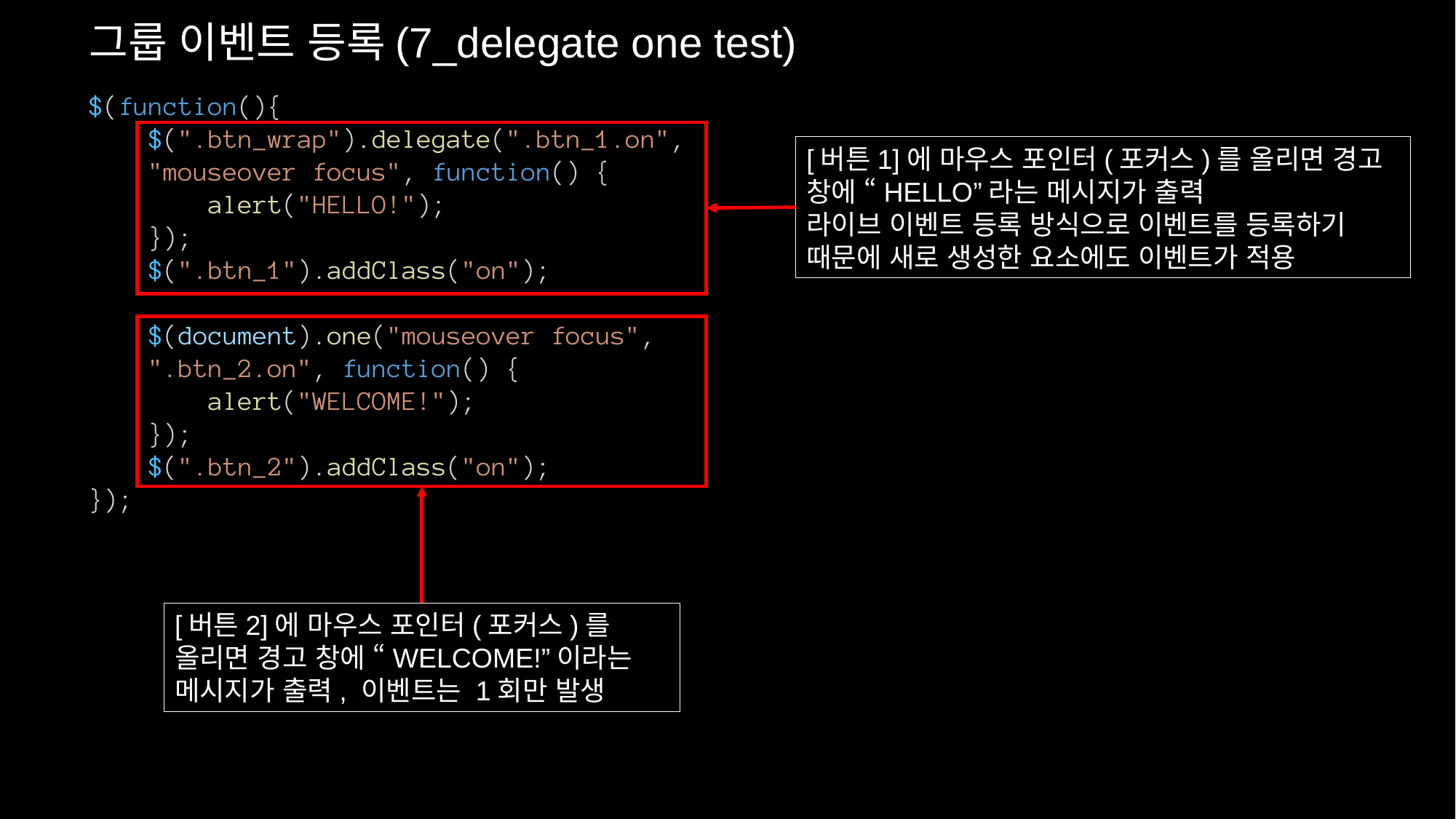

그룹 이벤트 등록(7_delegate one test)
$(function(){
    $(".btn_wrap").delegate(".btn_1.on",
    "mouseover focus", function() {
        alert("HELLO!");
    });
    $(".btn_1").addClass("on");
    $(document).one("mouseover focus",
    ".btn_2.on", function() {
        alert("WELCOME!");
    });
    $(".btn_2").addClass("on");
});

[버튼1]에 마우스 포인터(포커스)를 올리면 경고 창에 “HELLO”라는 메시지가 출력
라이브 이벤트 등록 방식으로 이벤트를 등록하기 때문에 새로 생성한 요소에도 이벤트가 적용

[버튼2]에 마우스 포인터(포커스)를 올리면 경고 창에 “WELCOME!”이라는 메시지가 출력, 이벤트는 1회만 발생